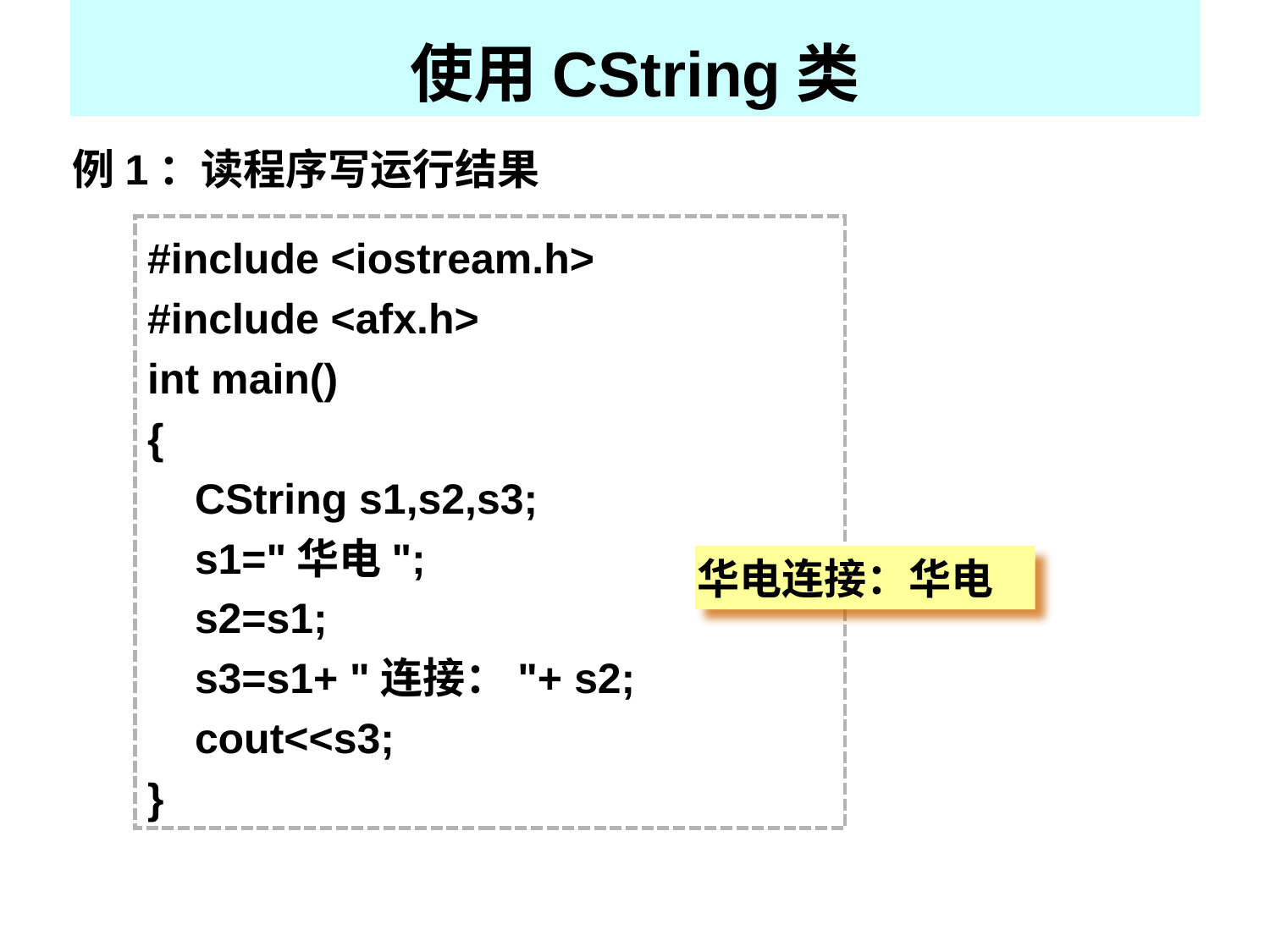

使用CString类
例1：读程序写运行结果
#include <iostream.h>
#include <afx.h>
int main()
{
    CString s1,s2,s3;
    s1="华电";
    s2=s1;
    s3=s1+ "连接："+ s2;
    cout<<s3;
}
华电连接：华电